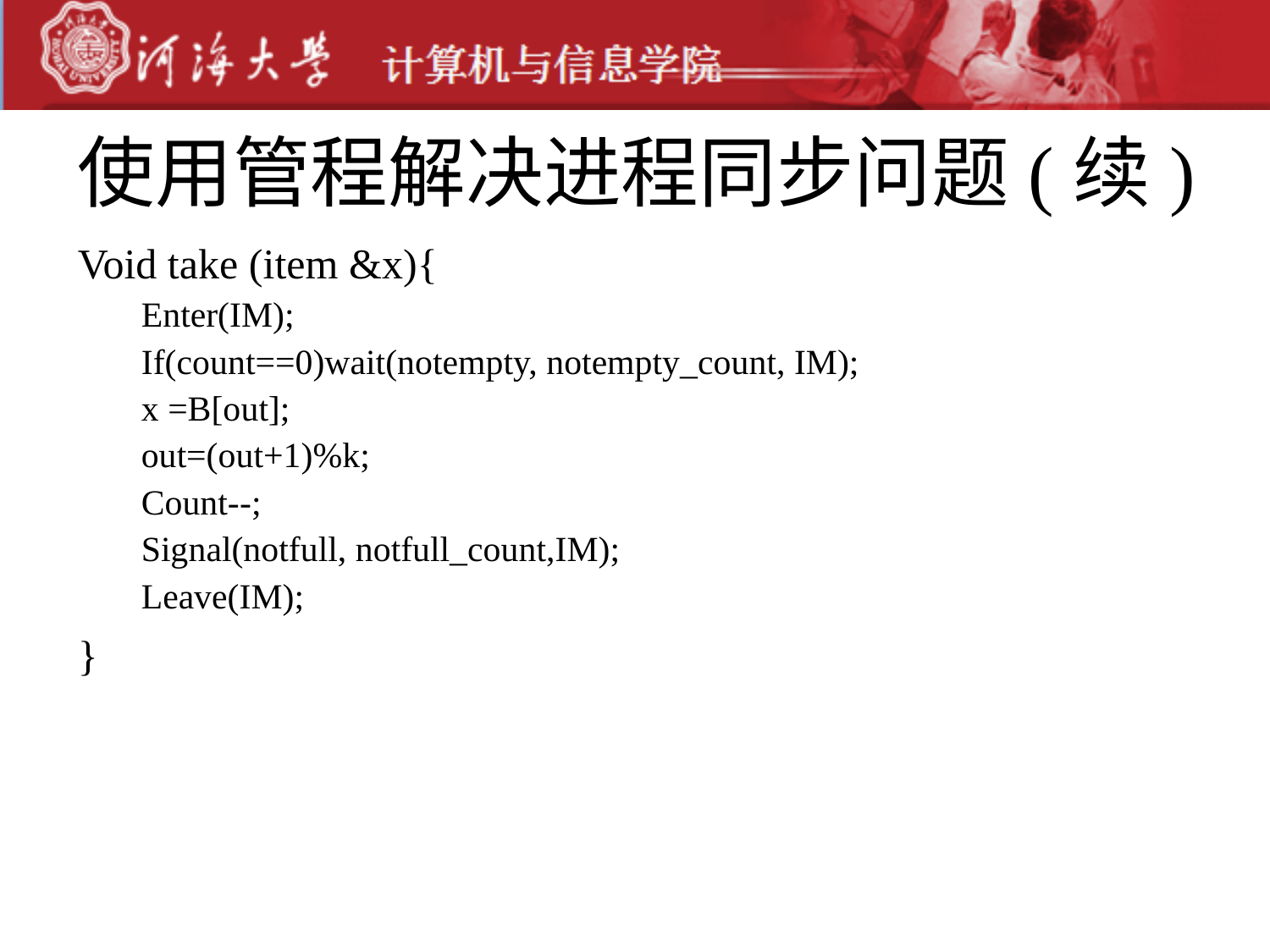

# 使用管程解决进程同步问题(续)
Void take (item &x){
Enter(IM);
If(count==0)wait(notempty, notempty_count, IM);
x =B[out];
out=(out+1)%k;
Count--;
Signal(notfull, notfull_count,IM);
Leave(IM);
}